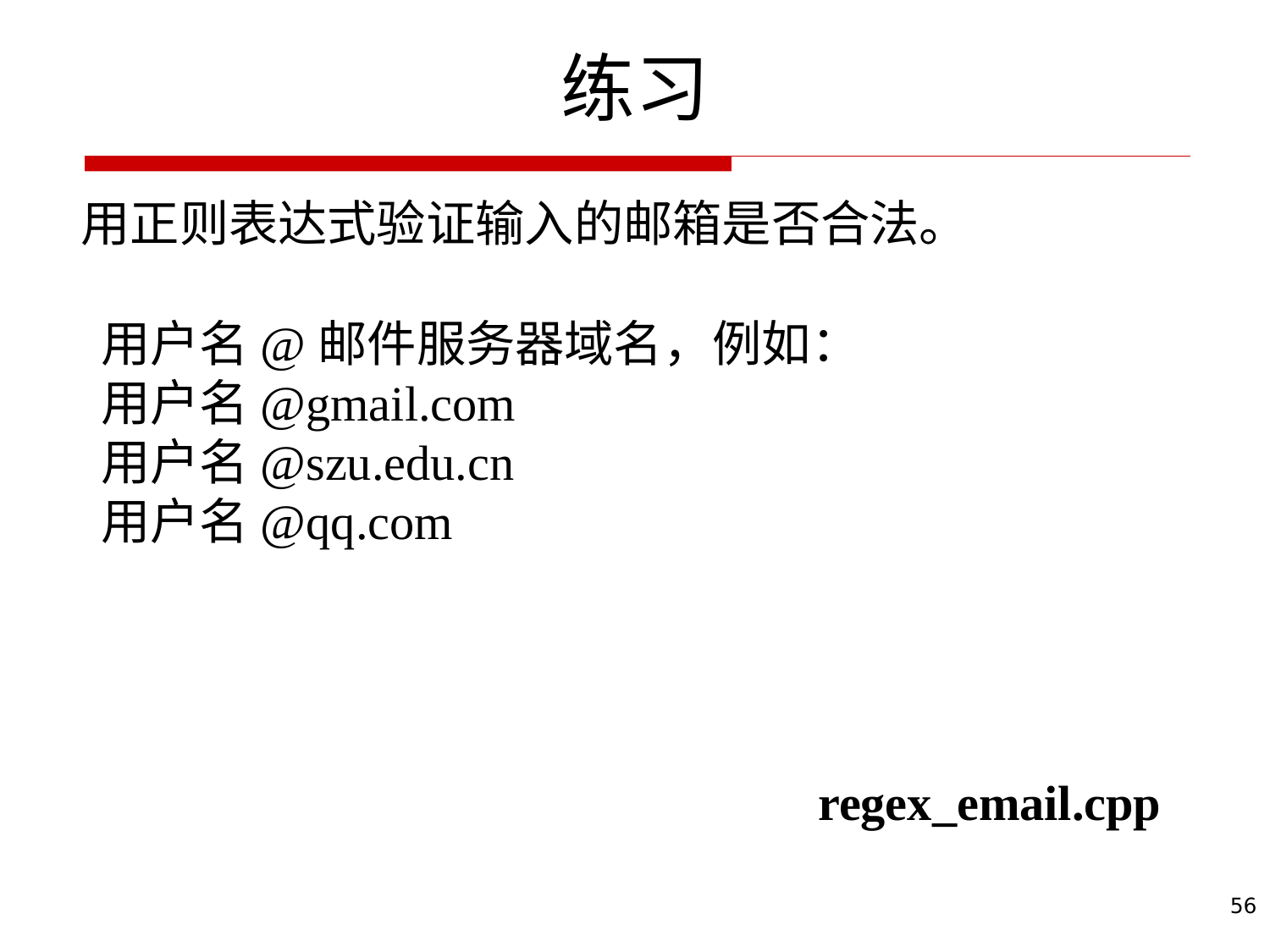

# 练习
用正则表达式验证输入的邮箱是否合法。
用户名@邮件服务器域名，例如：
用户名@gmail.com
用户名@szu.edu.cn
用户名@qq.com
regex_email.cpp

56